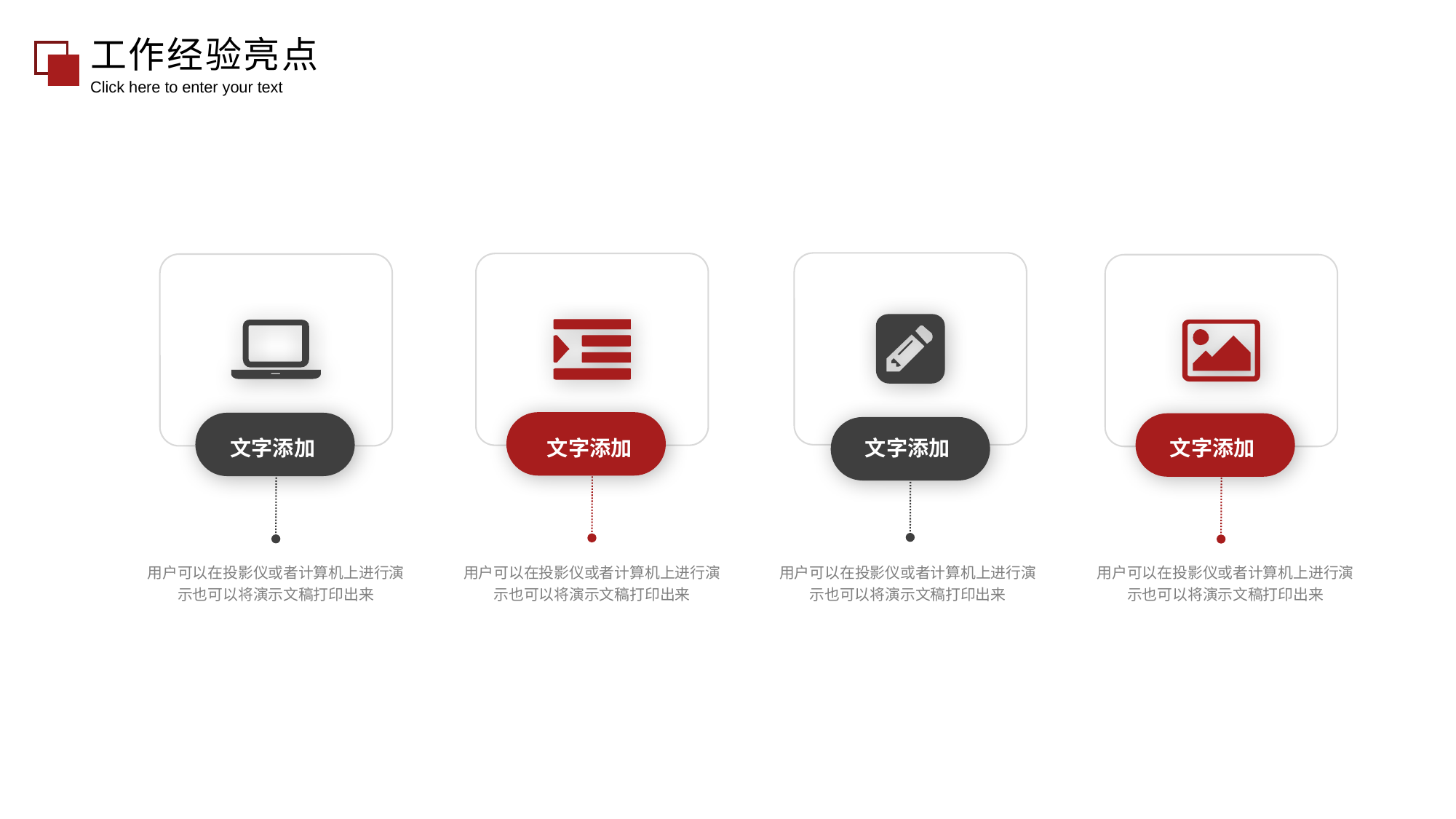

工作经验亮点
Click here to enter your text

文字添加
用户可以在投影仪或者计算机上进行演示也可以将演示文稿打印出来

文字添加
用户可以在投影仪或者计算机上进行演示也可以将演示文稿打印出来

文字添加
用户可以在投影仪或者计算机上进行演示也可以将演示文稿打印出来

文字添加
用户可以在投影仪或者计算机上进行演示也可以将演示文稿打印出来